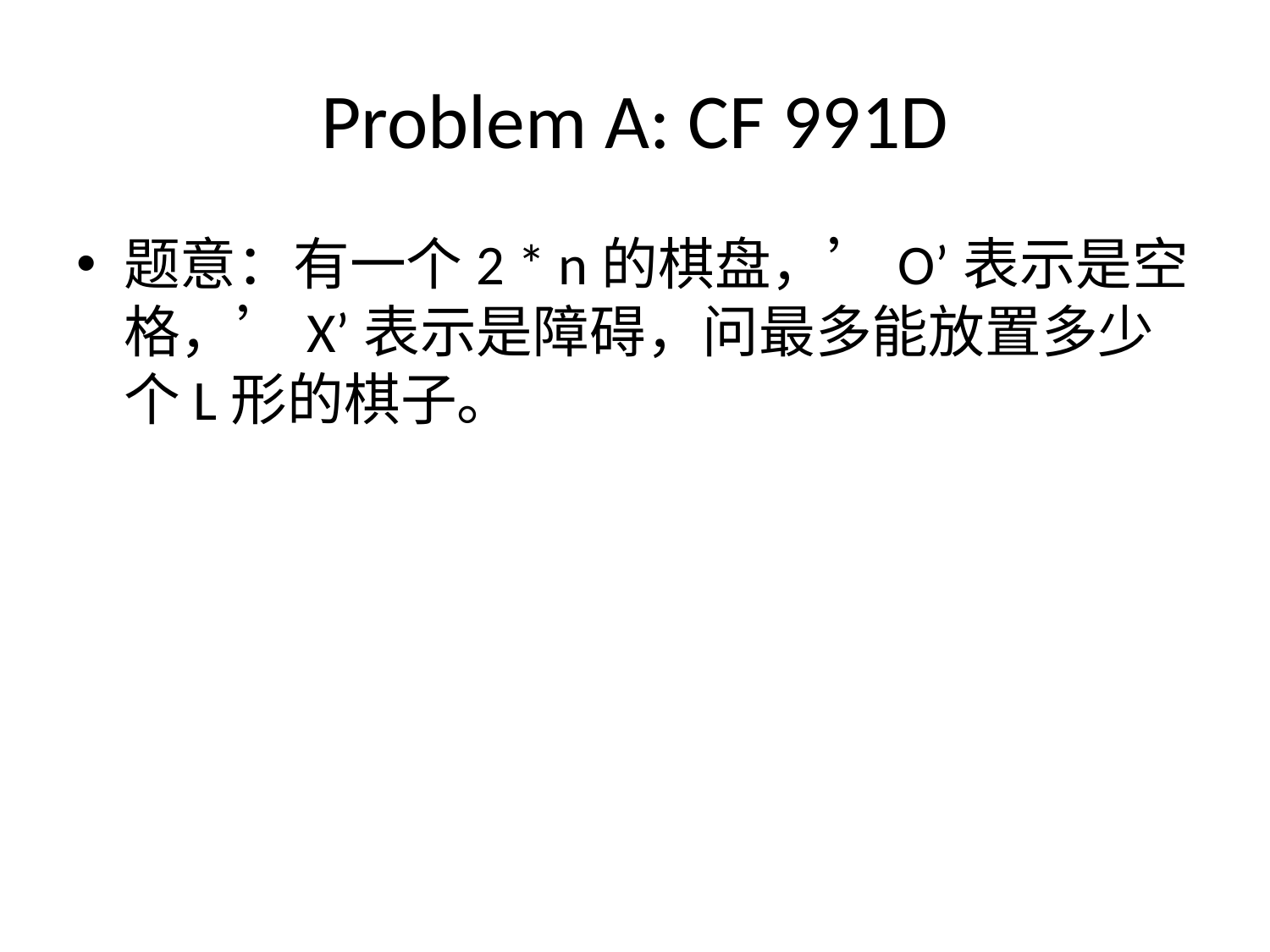

# Problem A: CF 991D
题意：有一个2 * n的棋盘，’O’表示是空格，’X’表示是障碍，问最多能放置多少个L形的棋子。